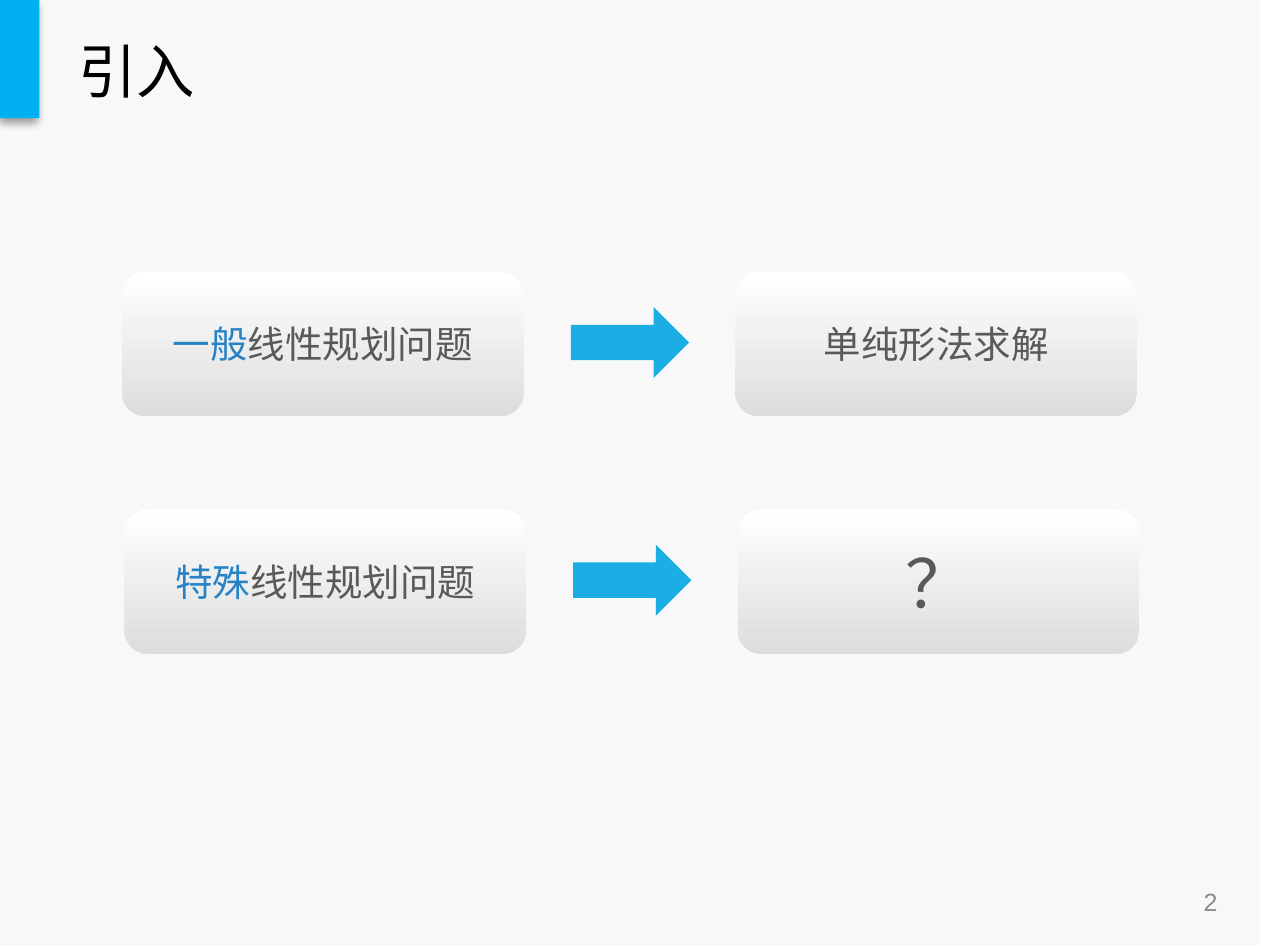

# 引入
一般线性规划问题
单纯形法求解

特殊线性规划问题
？

2